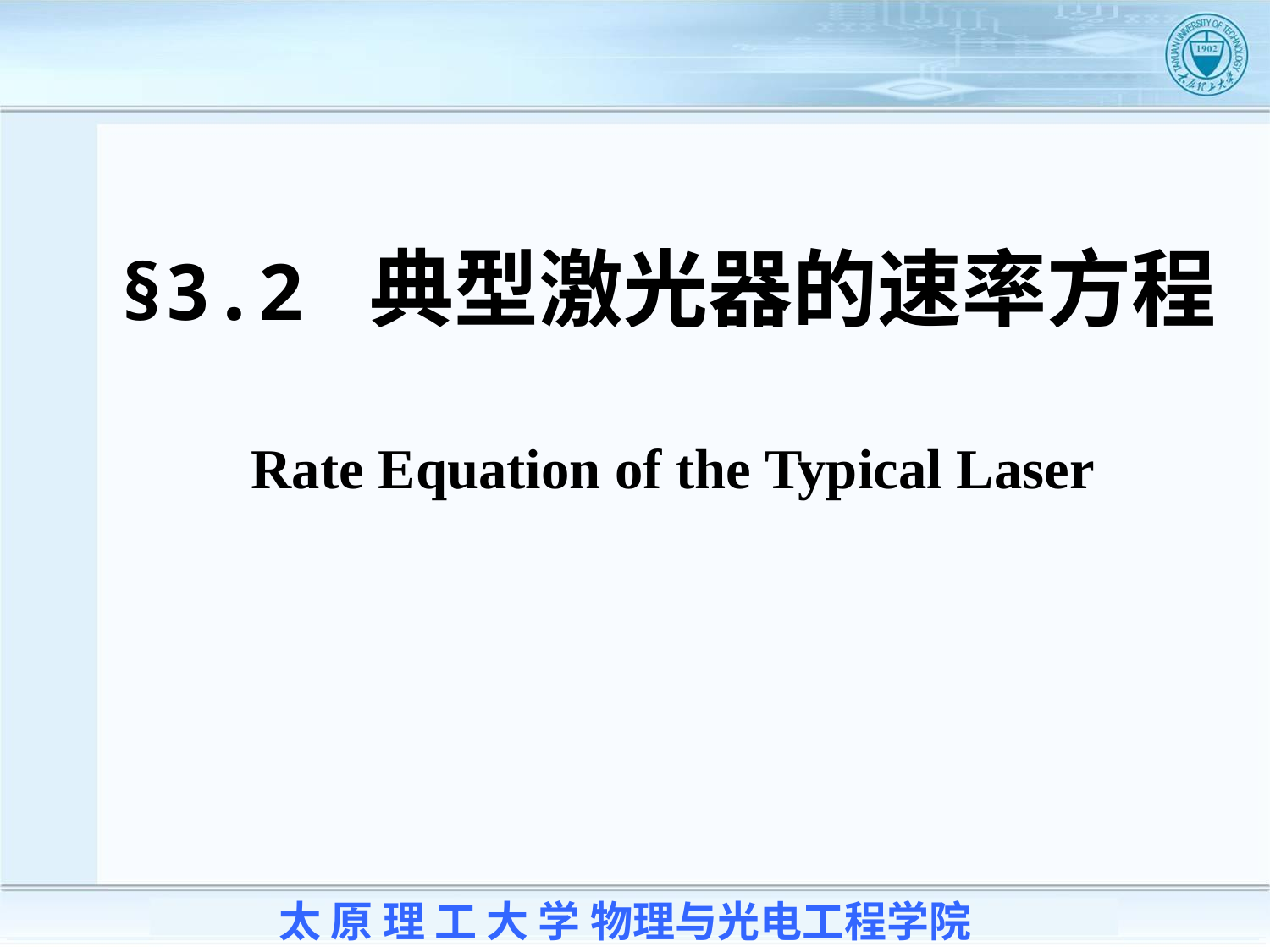

§3.2 典型激光器的速率方程
Rate Equation of the Typical Laser